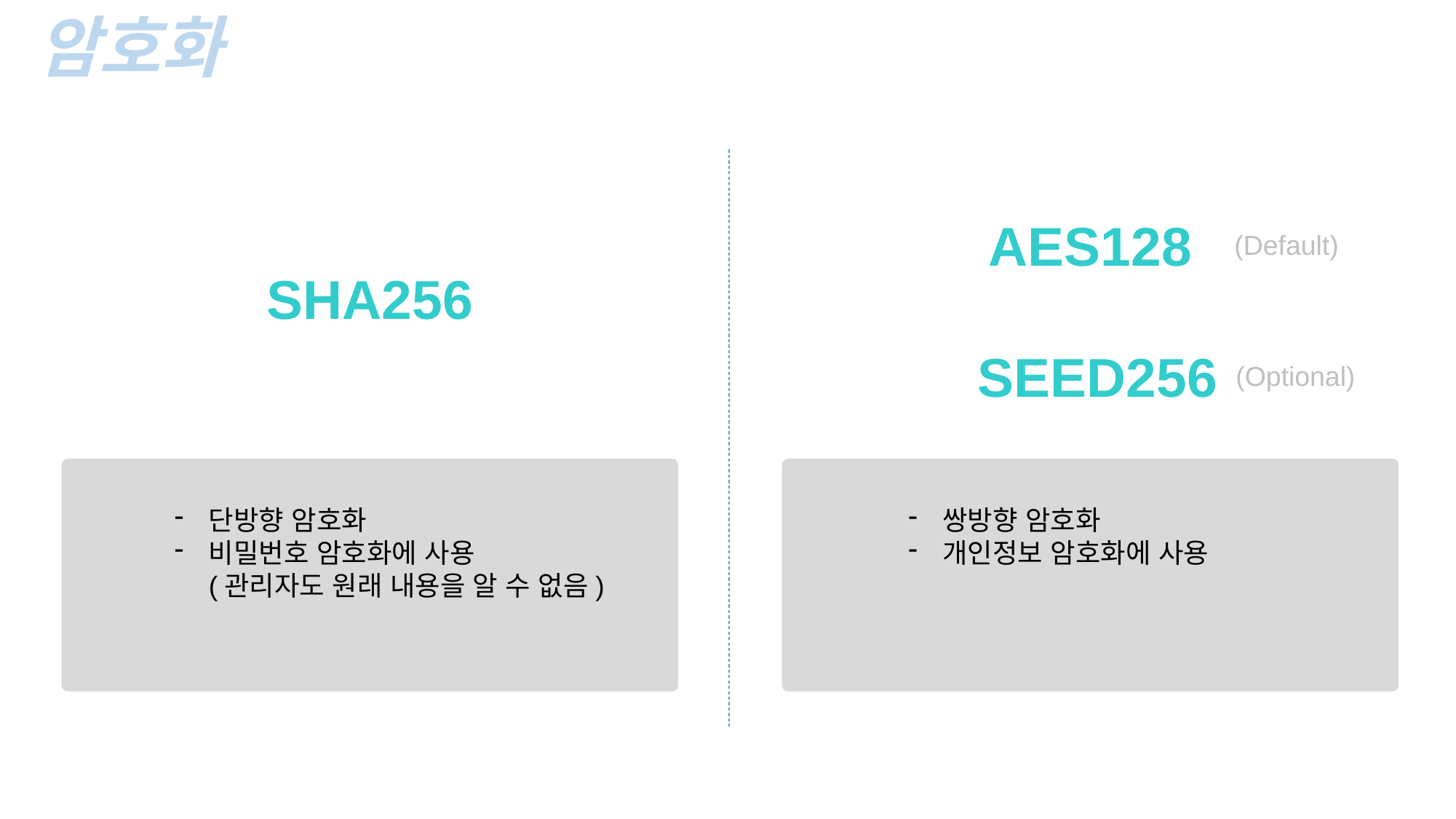

암호화
AES128
(Default)
SHA256
SEED256
(Optional)

단방향 암호화
비밀번호 암호화에 사용
(관리자도 원래 내용을 알 수 없음)
쌍방향 암호화
개인정보 암호화에 사용